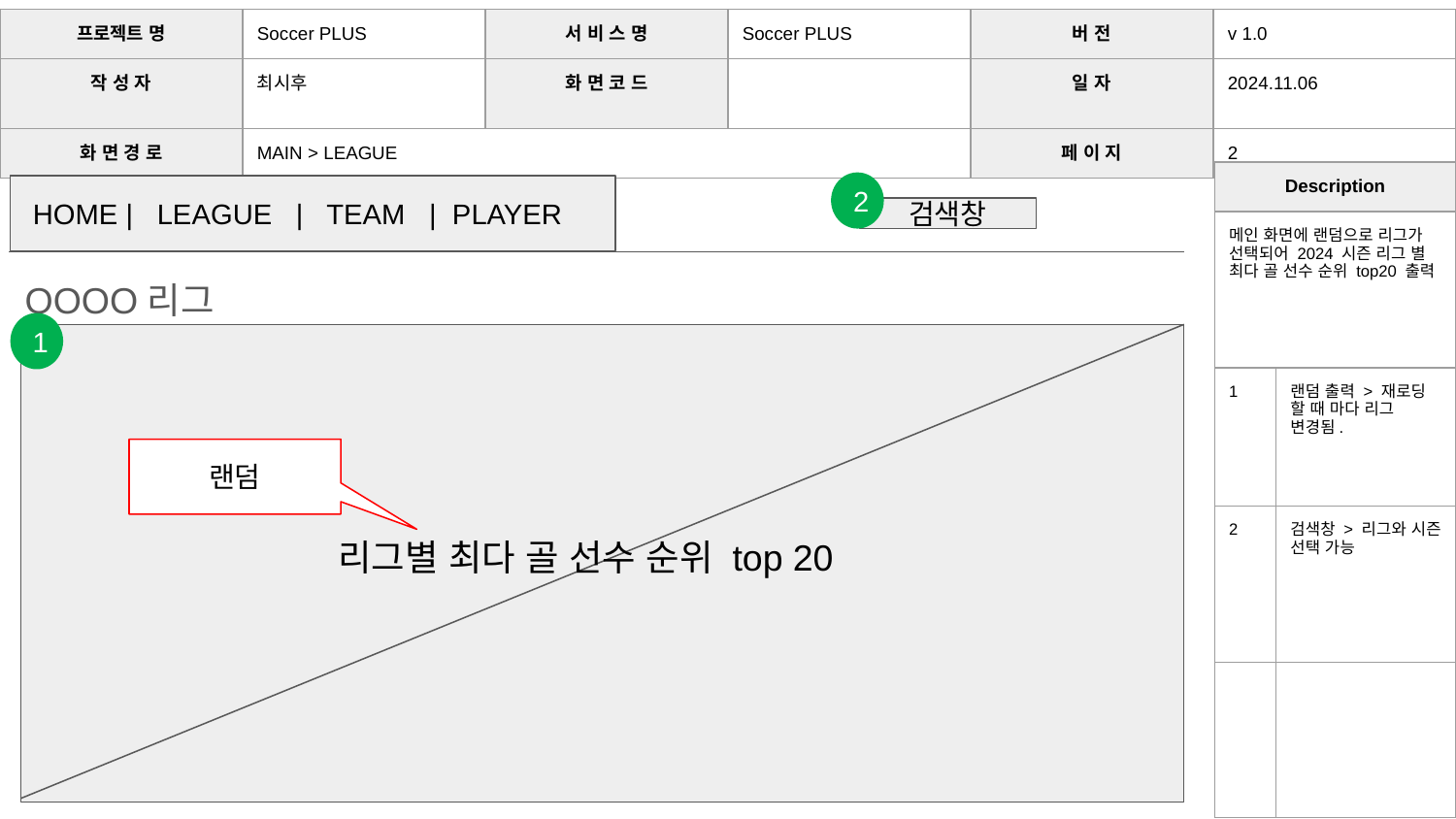

| 프로젝트 명 | Soccer PLUS | 서 비 스 명 | Soccer PLUS | 버 전 | v 1.0 |
| --- | --- | --- | --- | --- | --- |
| 작 성 자 | 최시후 | 화 면 코 드 |  | 일 자 | 2024.11.06 |
| 화 면 경 로 | MAIN > LEAGUE |  |  | 페 이 지 | 2 |
| Description |  |
| --- | --- |
| 메인 화면에 랜덤으로 리그가 선택되어 2024 시즌 리그 별 최다 골 선수 순위 top20 출력 |  |
| 1 | 랜덤 출력 > 재로딩 할 때 마다 리그 변경됨. |
| 2 | 검색창 > 리그와 시즌 선택 가능 |
|  |  |
2
 HOME |   LEAGUE   |   TEAM   |  PLAYER
검색창
OOOO리그
1

랜덤
리그별 최다 골 선수 순위 top 20